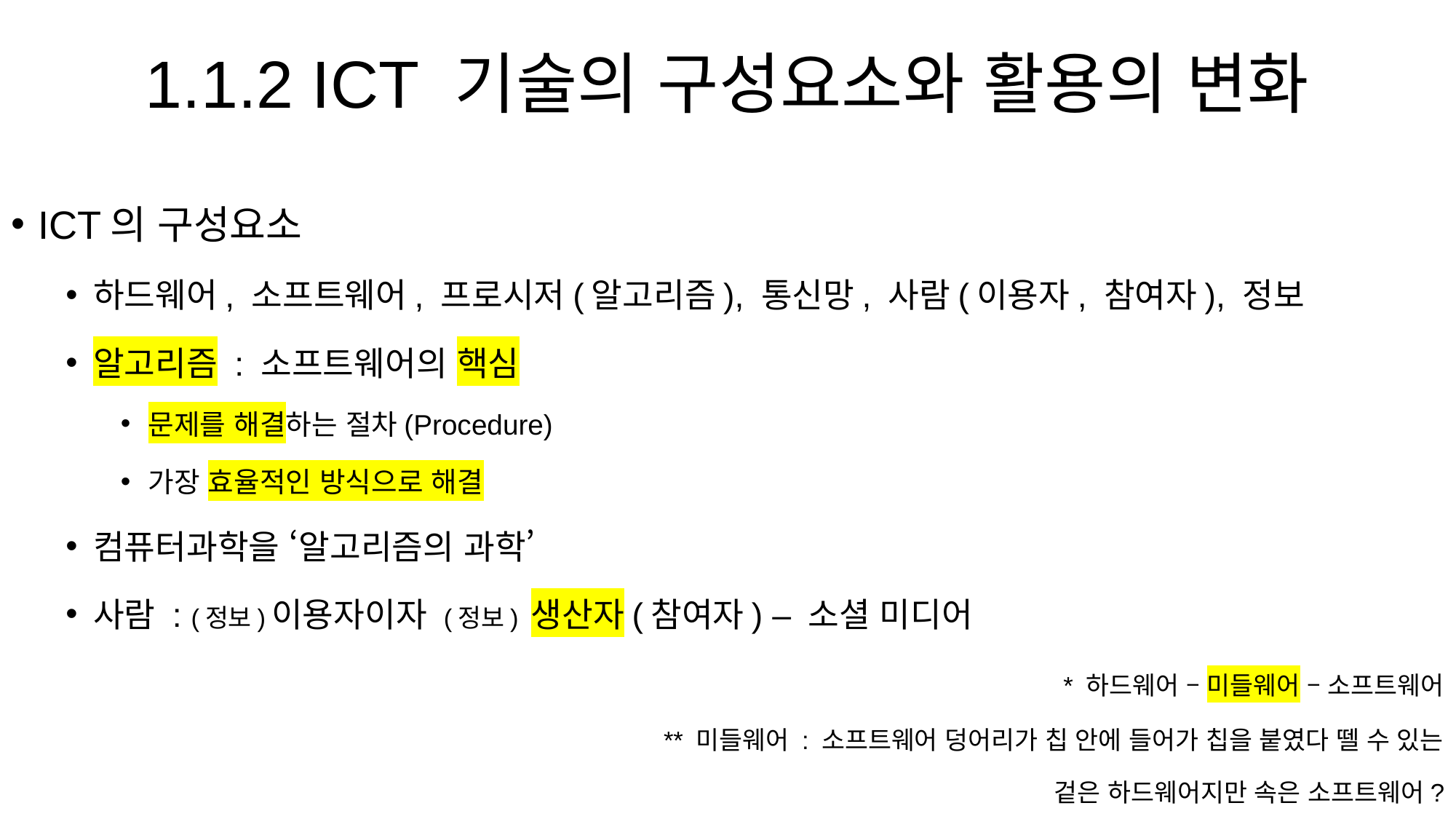

# 1.1.2 ICT 기술의 구성요소와 활용의 변화
ICT의 구성요소
하드웨어, 소프트웨어, 프로시저(알고리즘), 통신망, 사람(이용자, 참여자), 정보
알고리즘 : 소프트웨어의 핵심
문제를 해결하는 절차(Procedure)
가장 효율적인 방식으로 해결
컴퓨터과학을 ‘알고리즘의 과학’
사람 : (정보)이용자이자 (정보) 생산자(참여자) – 소셜 미디어
	* 하드웨어 – 미들웨어 – 소프트웨어
	** 미들웨어 : 소프트웨어 덩어리가 칩 안에 들어가 칩을 붙였다 뗄 수 있는
겉은 하드웨어지만 속은 소프트웨어?